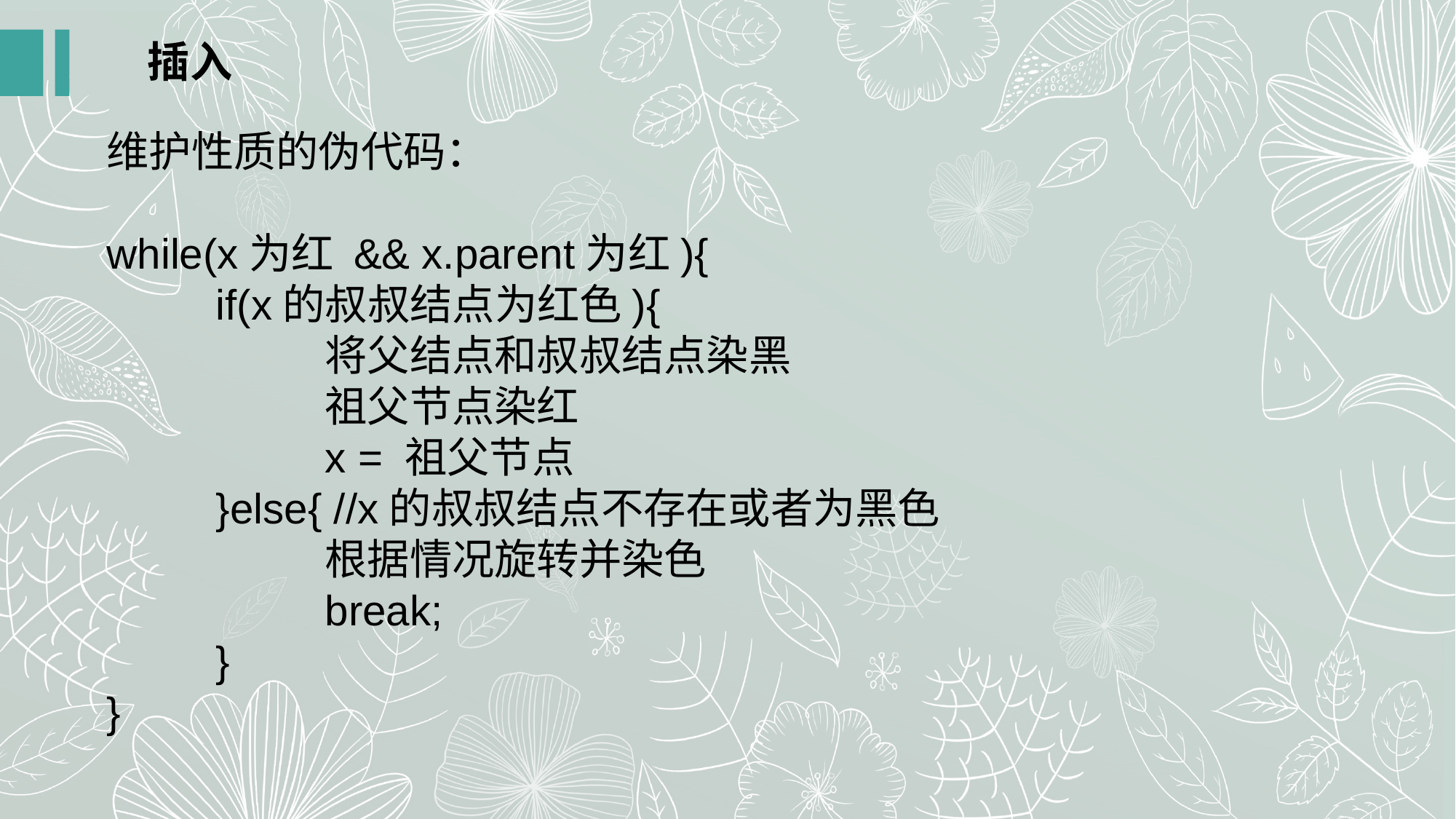

插入
维护性质的伪代码：

while(x为红 && x.parent为红){
	if(x的叔叔结点为红色){
		将父结点和叔叔结点染黑
		祖父节点染红
		x = 祖父节点
	}else{ //x的叔叔结点不存在或者为黑色
		根据情况旋转并染色
		break;
	}
}